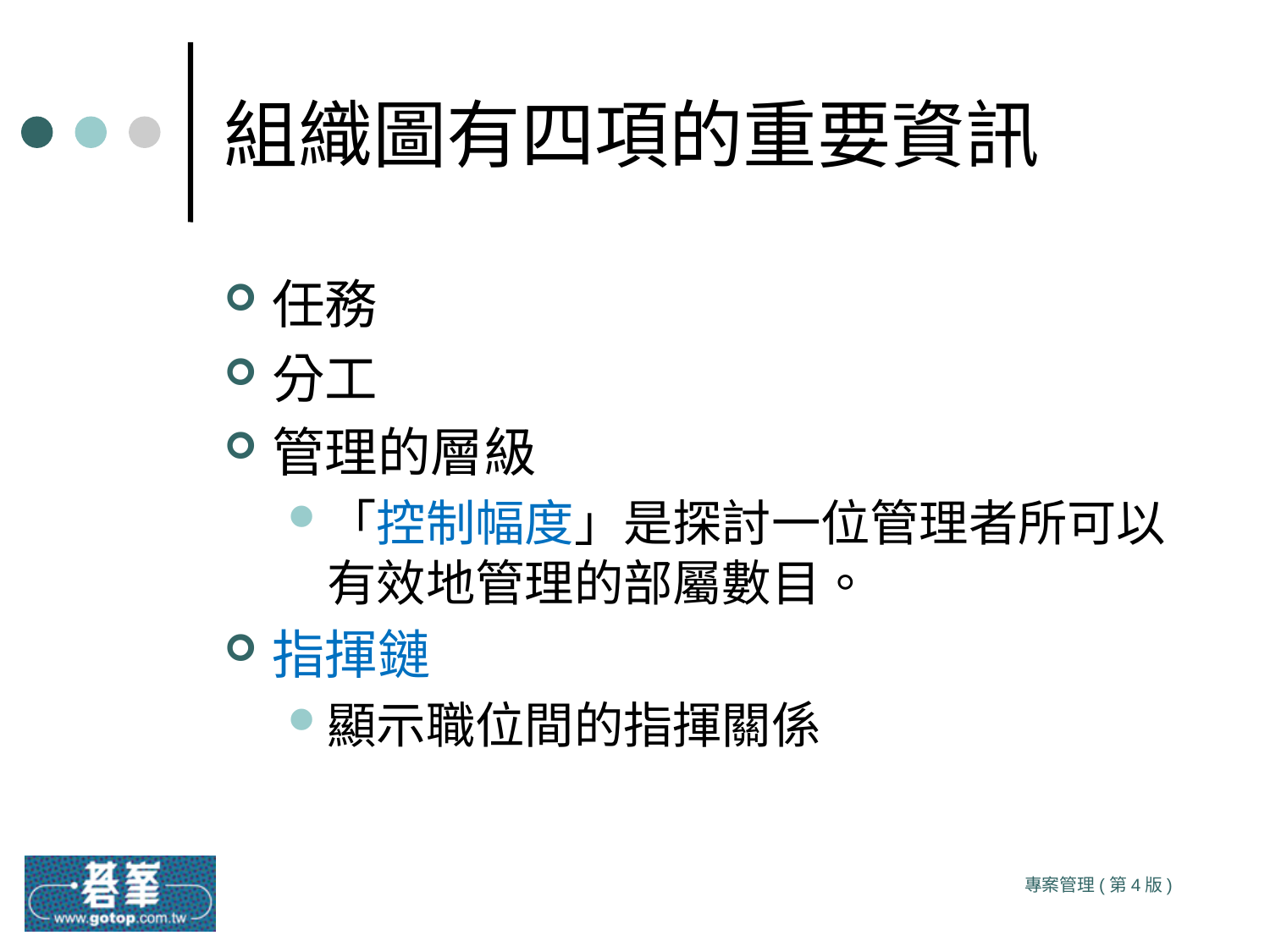

# 組織圖有四項的重要資訊
任務
分工
管理的層級
「控制幅度」是探討一位管理者所可以有效地管理的部屬數目。
指揮鏈
顯示職位間的指揮關係
專案管理(第4版)